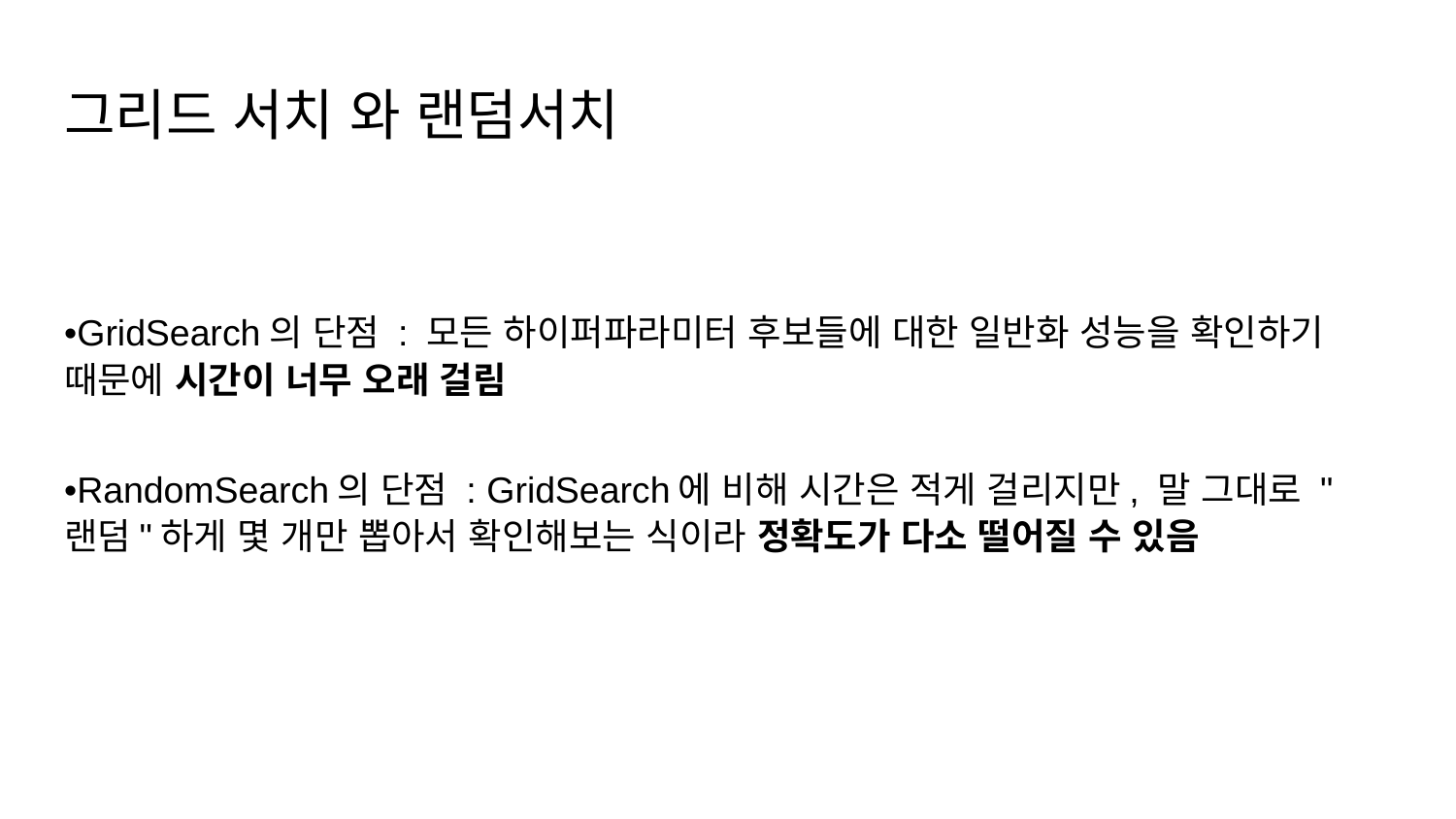

# 그리드 서치 와 랜덤서치
•GridSearch의 단점 : 모든 하이퍼파라미터 후보들에 대한 일반화 성능을 확인하기 때문에 시간이 너무 오래 걸림

•RandomSearch의 단점 : GridSearch에 비해 시간은 적게 걸리지만, 말 그대로 "랜덤"하게 몇 개만 뽑아서 확인해보는 식이라 정확도가 다소 떨어질 수 있음